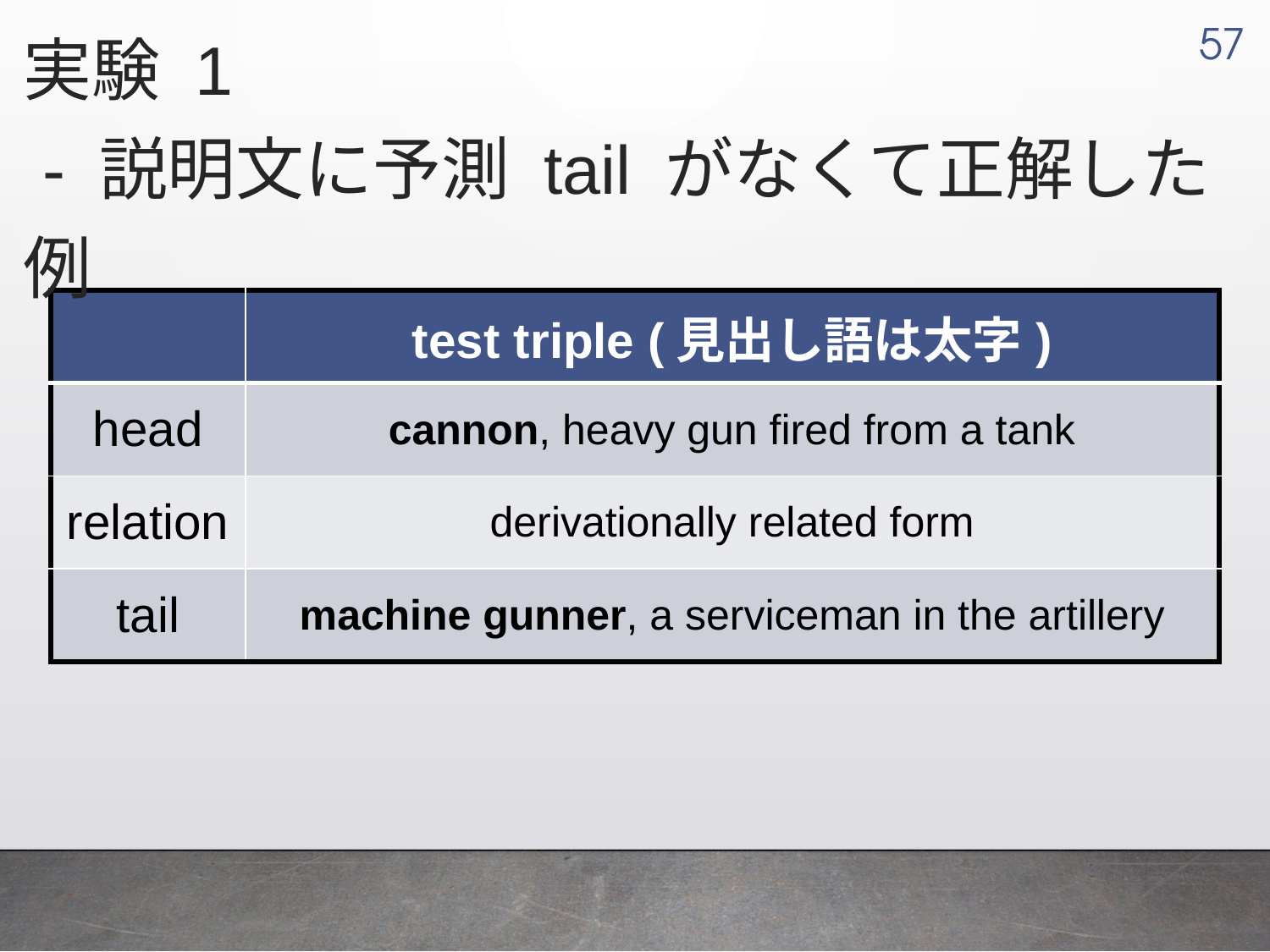

実験 1
 - 説明文に予測 tail がなくて正解した例

57
|  | test triple (見出し語は太字) |
| --- | --- |
| head | cannon, heavy gun fired from a tank |
| relation | derivationally related form |
| tail | machine gunner, a serviceman in the artillery |